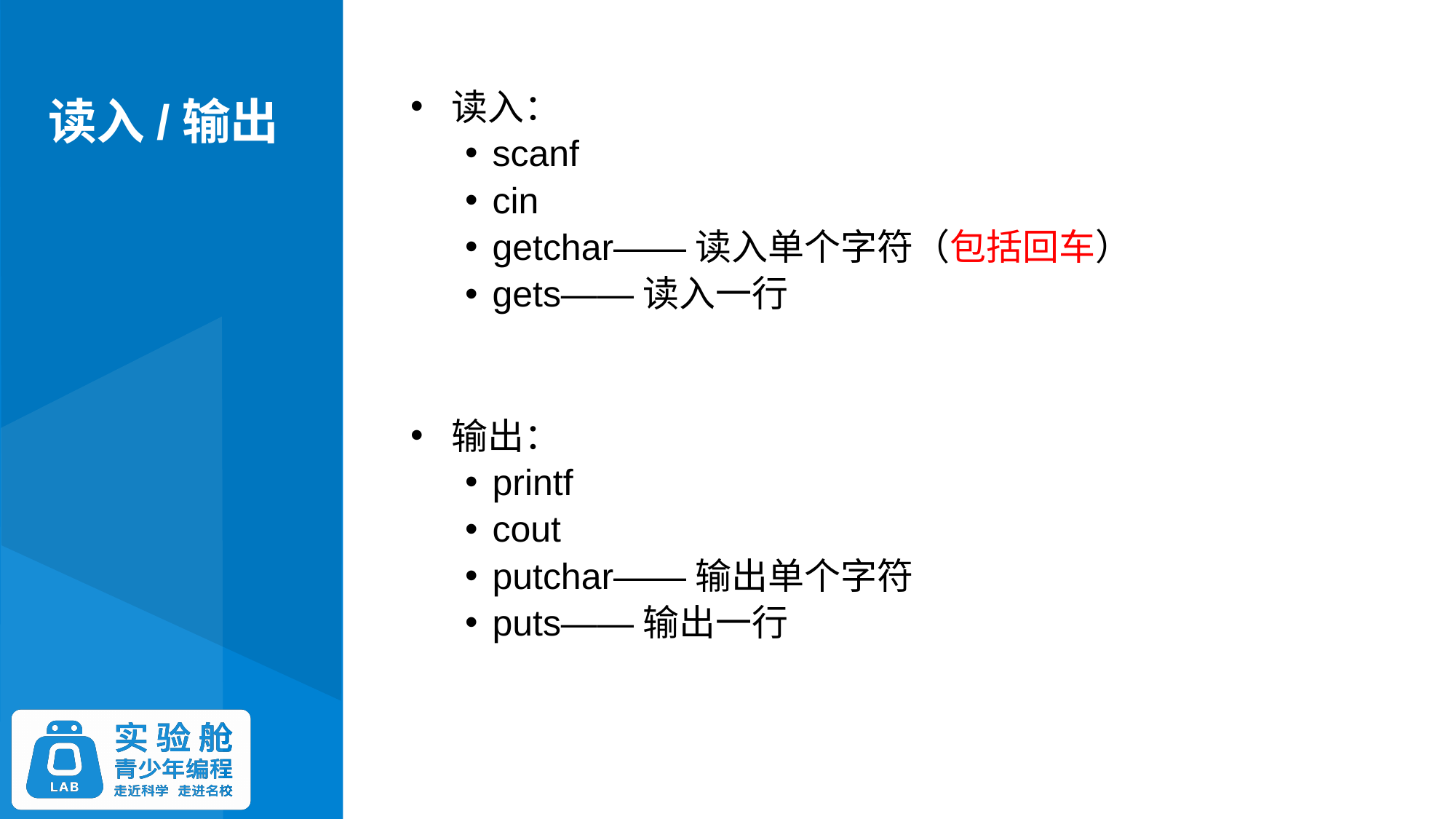

读入/输出
读入：
scanf
cin
getchar——读入单个字符（包括回车）
gets——读入一行

输出：
printf
cout
putchar——输出单个字符
puts——输出一行